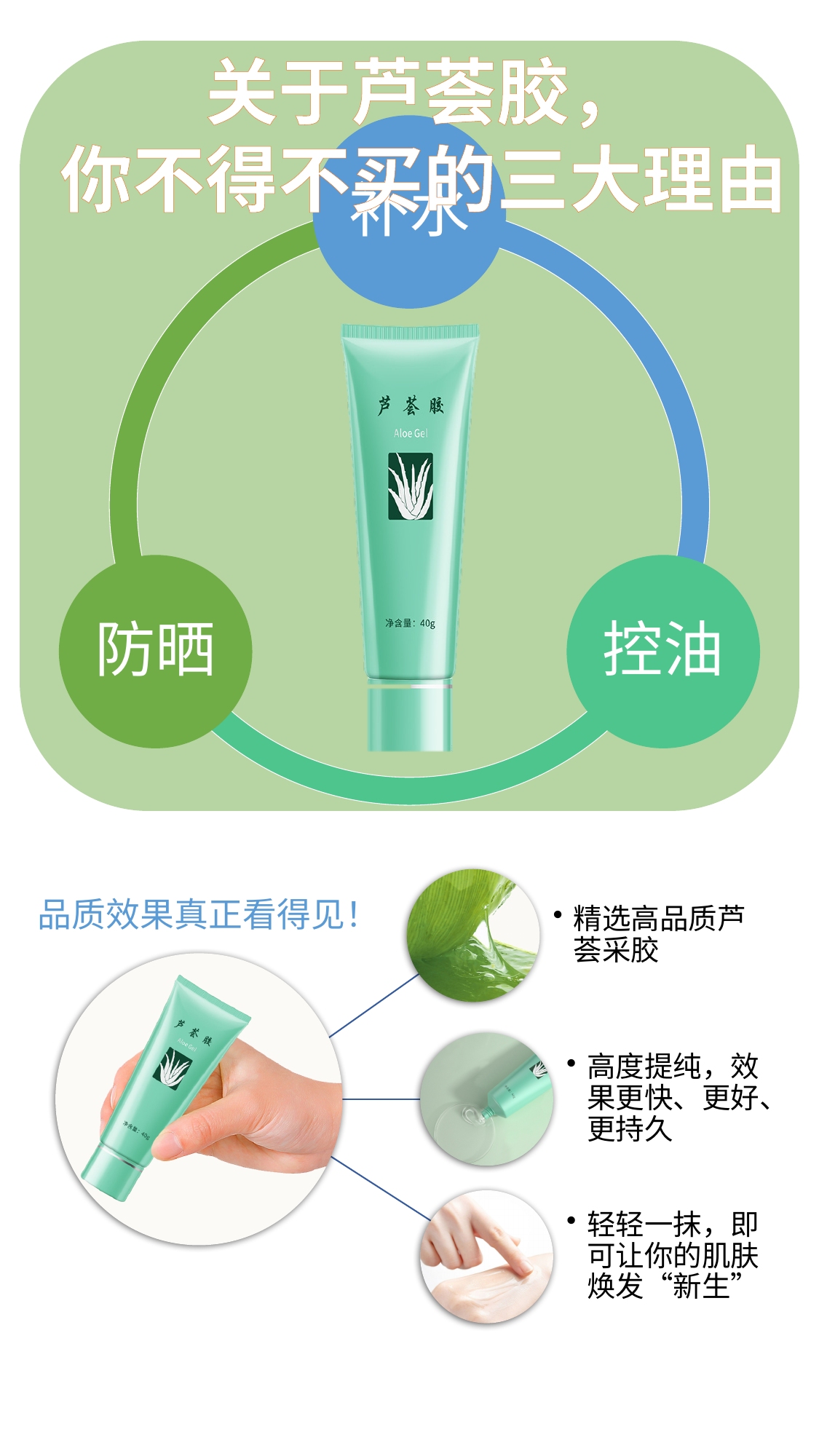

关于芦荟胶，
你不得不买的三大理由

补水
控油
防晒

精选高品质芦荟采胶

高度提纯，效果更快、更好、更持久

轻轻一抹，即可让你的肌肤焕发“新生”
品质效果真正看得见！